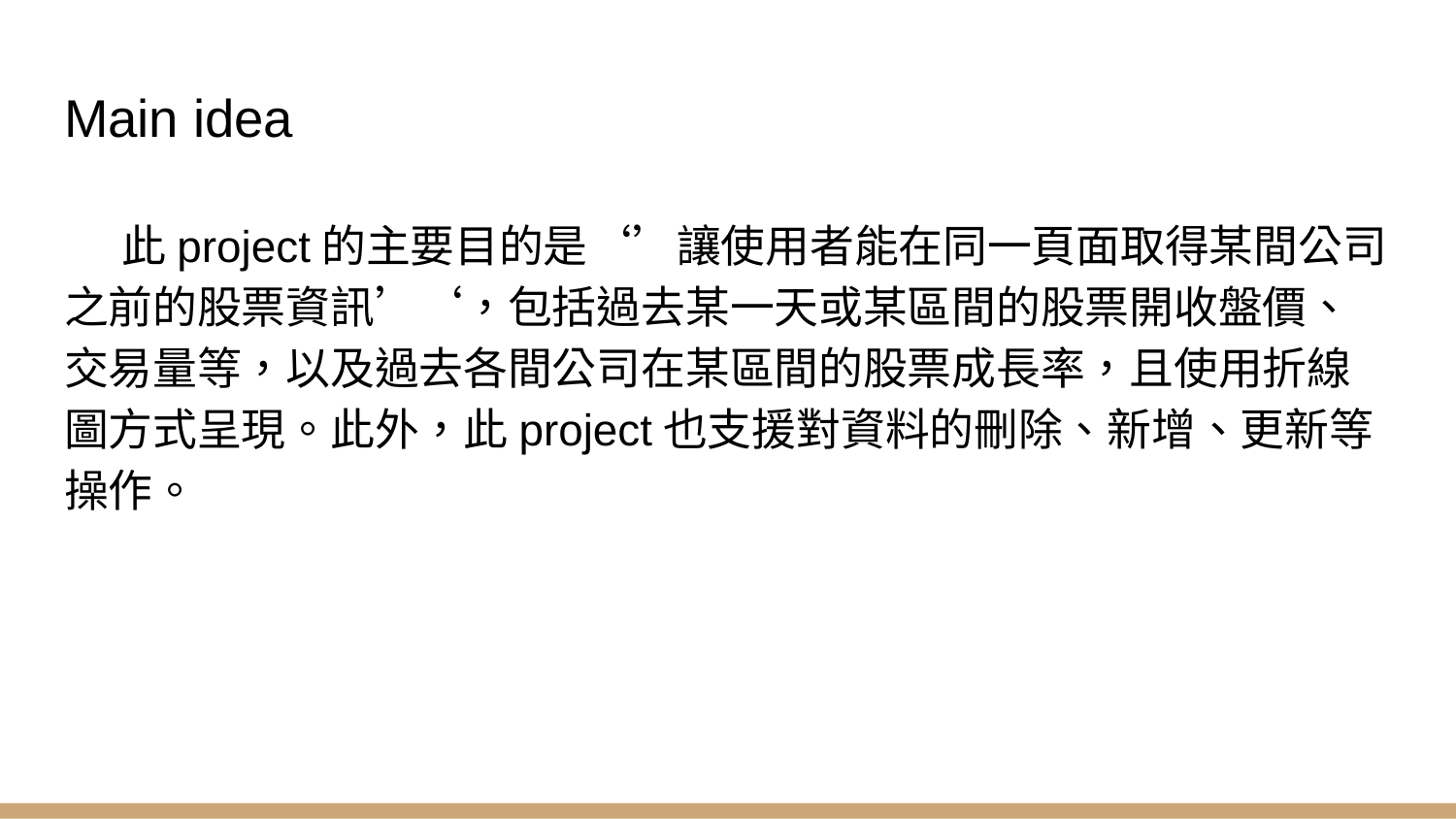

# Main idea
    此project的主要目的是‘’讓使用者能在同一頁面取得某間公司之前的股票資訊’‘，包括過去某一天或某區間的股票開收盤價、交易量等，以及過去各間公司在某區間的股票成長率，且使用折線圖方式呈現。此外，此project也支援對資料的刪除、新增、更新等操作。